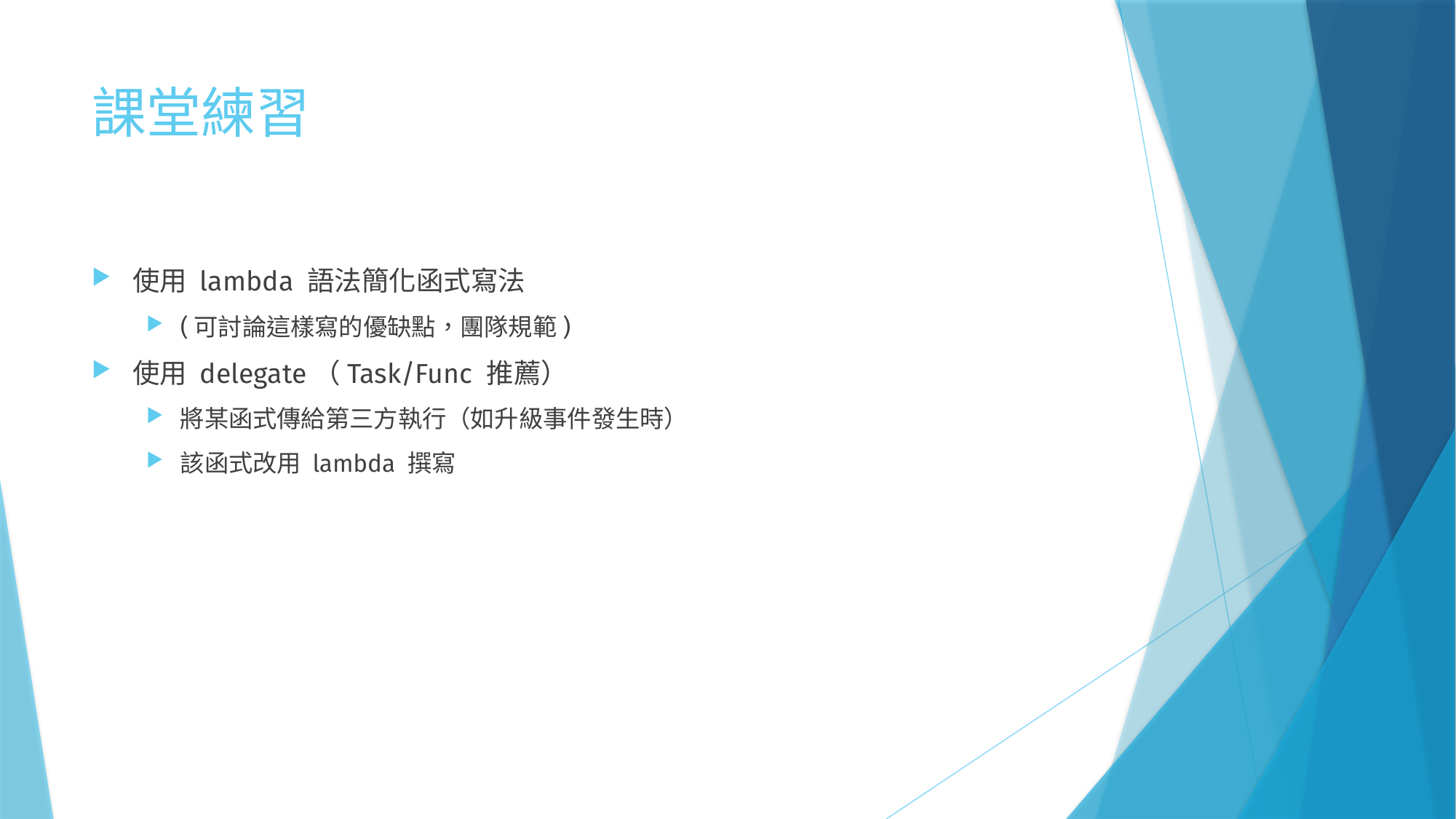

# 課堂練習
使用 lambda 語法簡化函式寫法
(可討論這樣寫的優缺點，團隊規範)
使用 delegate（Task/Func 推薦）
將某函式傳給第三方執行（如升級事件發生時）
該函式改用 lambda 撰寫